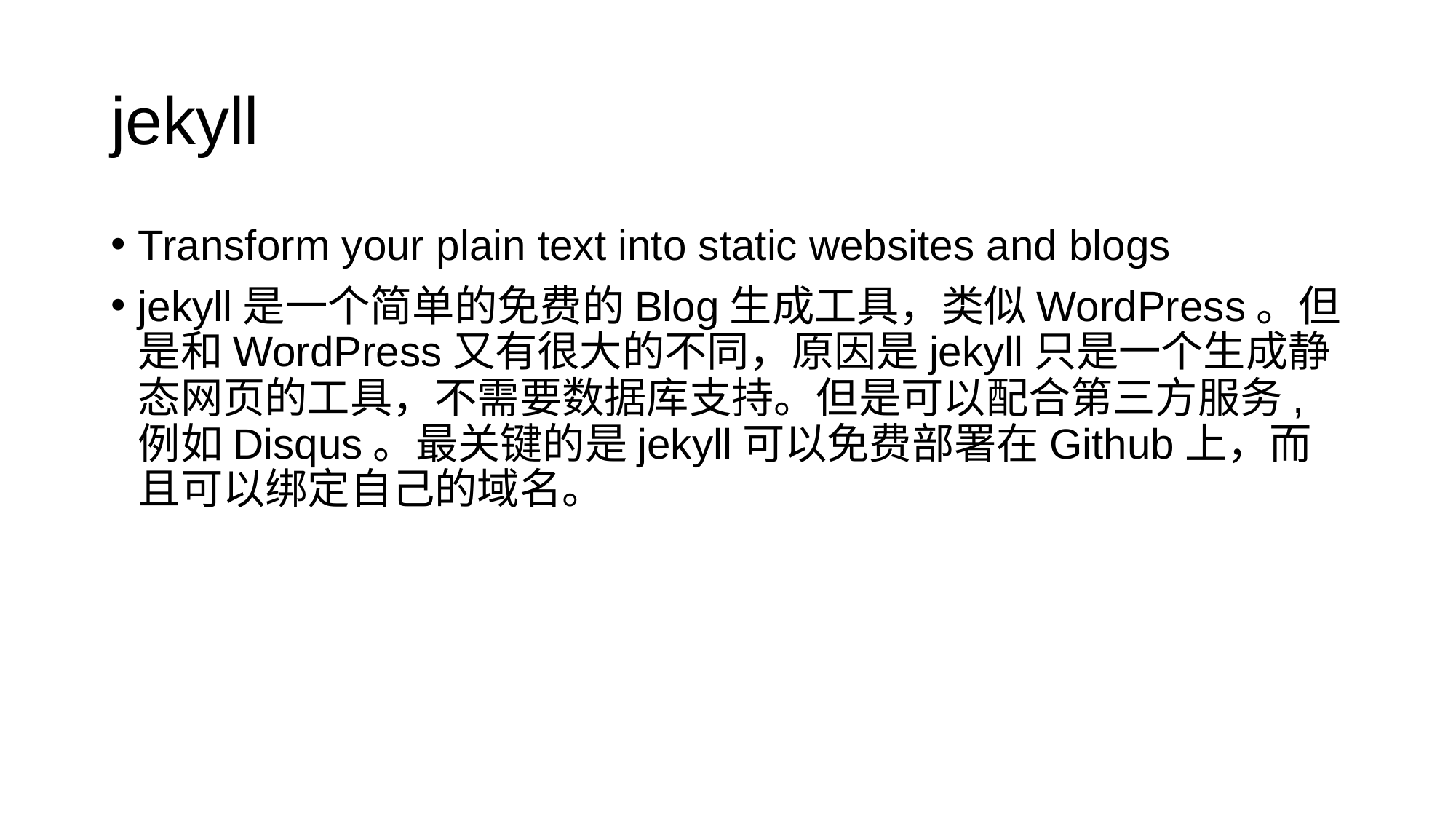

# jekyll
Transform your plain text into static websites and blogs
jekyll是一个简单的免费的Blog生成工具，类似WordPress。但是和WordPress又有很大的不同，原因是jekyll只是一个生成静态网页的工具，不需要数据库支持。但是可以配合第三方服务,例如Disqus。最关键的是jekyll可以免费部署在Github上，而且可以绑定自己的域名。